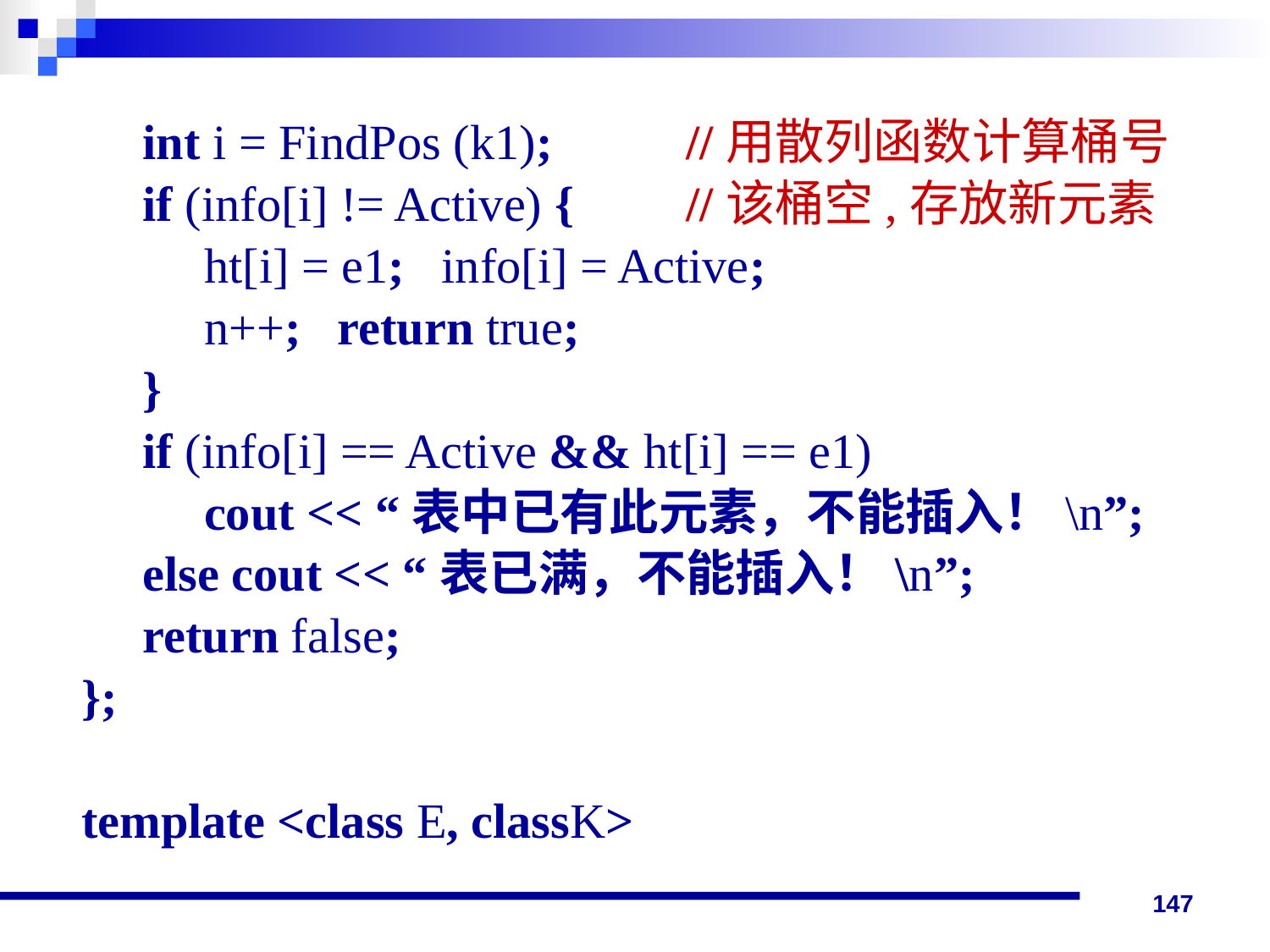

int i = FindPos (k1);	    //用散列函数计算桶号
     if (info[i] != Active) {	    //该桶空,存放新元素
          ht[i] = e1;   info[i] = Active;
          n++;   return true;
     }
     if (info[i] == Active && ht[i] == e1)
          cout << “表中已有此元素，不能插入！\n”;
     else cout << “表已满，不能插入！\n”;
     return false;
};

template <class E, classK>
147